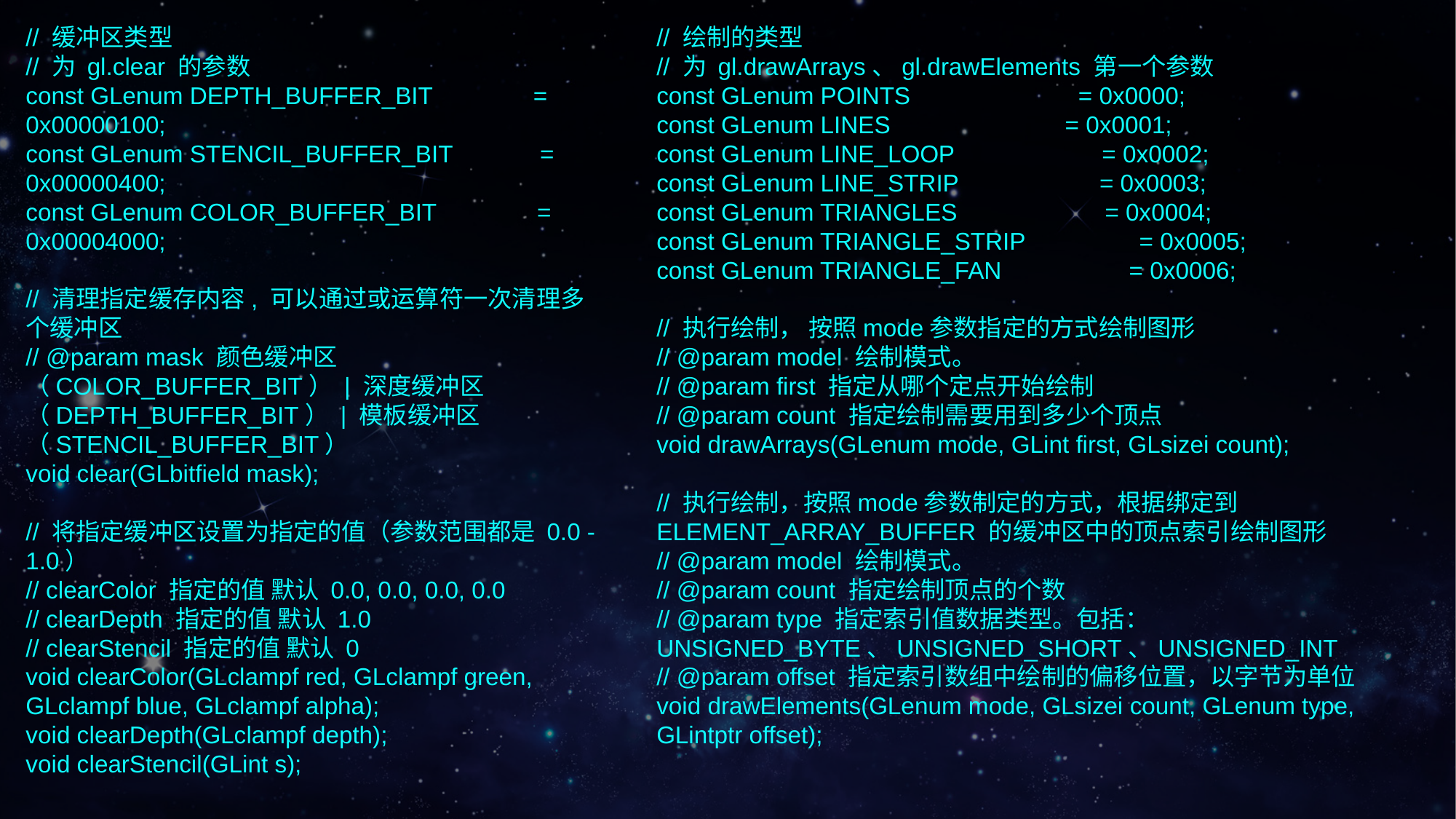

// 缓冲区类型
// 为 gl.clear 的参数
const GLenum DEPTH_BUFFER_BIT               = 0x00000100;
const GLenum STENCIL_BUFFER_BIT             = 0x00000400;
const GLenum COLOR_BUFFER_BIT               = 0x00004000;

// 清理指定缓存内容, 可以通过或运算符一次清理多个缓冲区
// @param mask 颜色缓冲区（COLOR_BUFFER_BIT） | 深度缓冲区（DEPTH_BUFFER_BIT） | 模板缓冲区（STENCIL_BUFFER_BIT）
void clear(GLbitfield mask);

// 将指定缓冲区设置为指定的值（参数范围都是 0.0 - 1.0）
// clearColor 指定的值 默认 0.0, 0.0, 0.0, 0.0
// clearDepth 指定的值 默认 1.0
// clearStencil 指定的值 默认 0
void clearColor(GLclampf red, GLclampf green, GLclampf blue, GLclampf alpha);
void clearDepth(GLclampf depth);
void clearStencil(GLint s);
// 绘制的类型
// 为 gl.drawArrays、gl.drawElements 第一个参数
const GLenum POINTS                         = 0x0000;
const GLenum LINES                          = 0x0001;
const GLenum LINE_LOOP                      = 0x0002;
const GLenum LINE_STRIP                     = 0x0003;
const GLenum TRIANGLES                      = 0x0004;
const GLenum TRIANGLE_STRIP                 = 0x0005;
const GLenum TRIANGLE_FAN                   = 0x0006;

// 执行绘制， 按照mode参数指定的方式绘制图形
// @param model 绘制模式。
// @param first 指定从哪个定点开始绘制
// @param count 指定绘制需要用到多少个顶点
void drawArrays(GLenum mode, GLint first, GLsizei count);

// 执行绘制，按照mode参数制定的方式，根据绑定到 ELEMENT_ARRAY_BUFFER 的缓冲区中的顶点索引绘制图形
// @param model 绘制模式。
// @param count 指定绘制顶点的个数
// @param type 指定索引值数据类型。包括：UNSIGNED_BYTE、UNSIGNED_SHORT、UNSIGNED_INT
// @param offset 指定索引数组中绘制的偏移位置，以字节为单位
void drawElements(GLenum mode, GLsizei count, GLenum type, GLintptr offset);